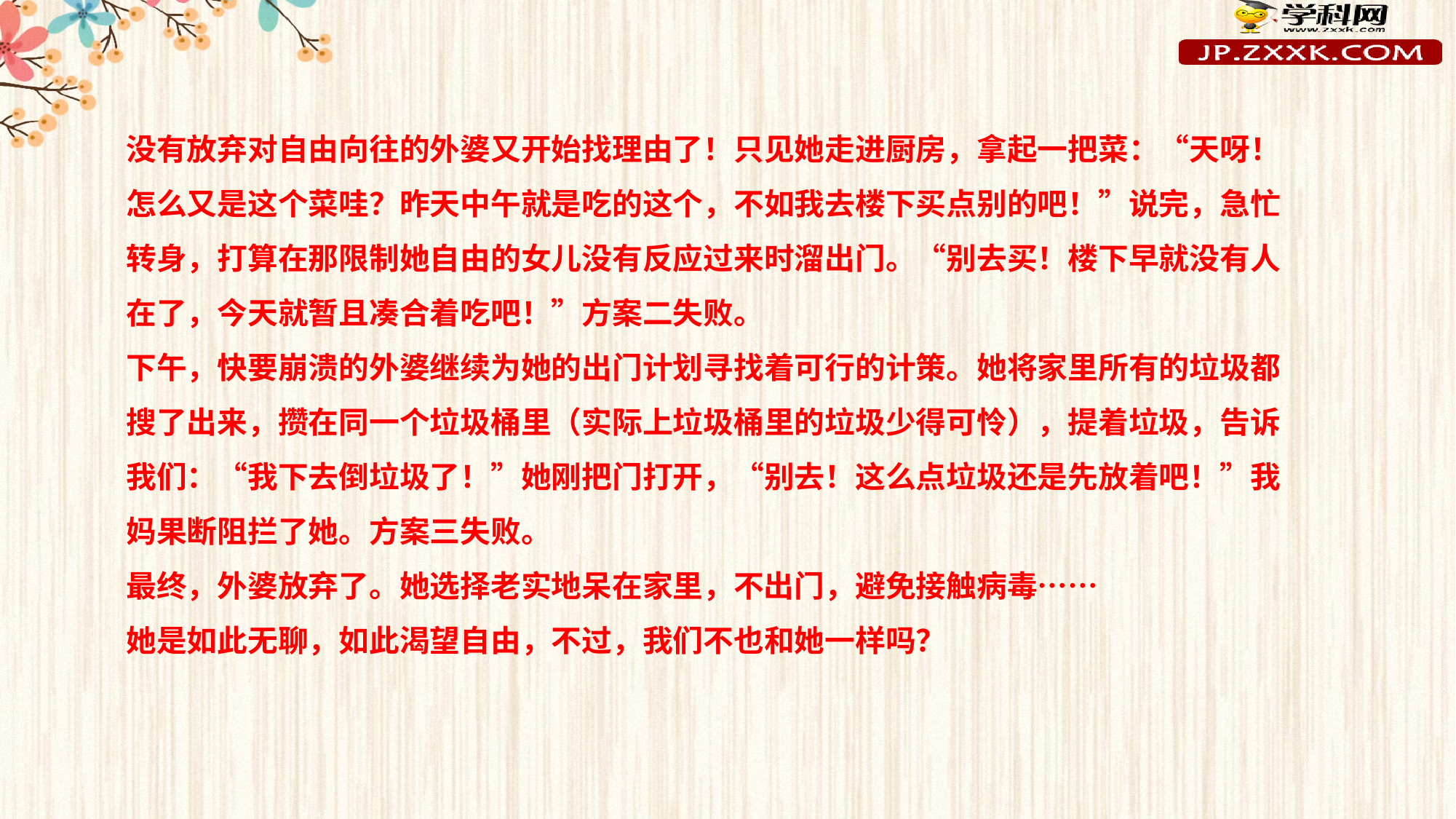

#

没有放弃对自由向往的外婆又开始找理由了！只见她走进厨房，拿起一把菜：“天呀！怎么又是这个菜哇？昨天中午就是吃的这个，不如我去楼下买点别的吧！”说完，急忙转身，打算在那限制她自由的女儿没有反应过来时溜出门。“别去买！楼下早就没有人在了，今天就暂且凑合着吃吧！”方案二失败。
下午，快要崩溃的外婆继续为她的出门计划寻找着可行的计策。她将家里所有的垃圾都搜了出来，攒在同一个垃圾桶里（实际上垃圾桶里的垃圾少得可怜），提着垃圾，告诉我们：“我下去倒垃圾了！”她刚把门打开，“别去！这么点垃圾还是先放着吧！”我妈果断阻拦了她。方案三失败。
最终，外婆放弃了。她选择老实地呆在家里，不出门，避免接触病毒……
她是如此无聊，如此渴望自由，不过，我们不也和她一样吗？